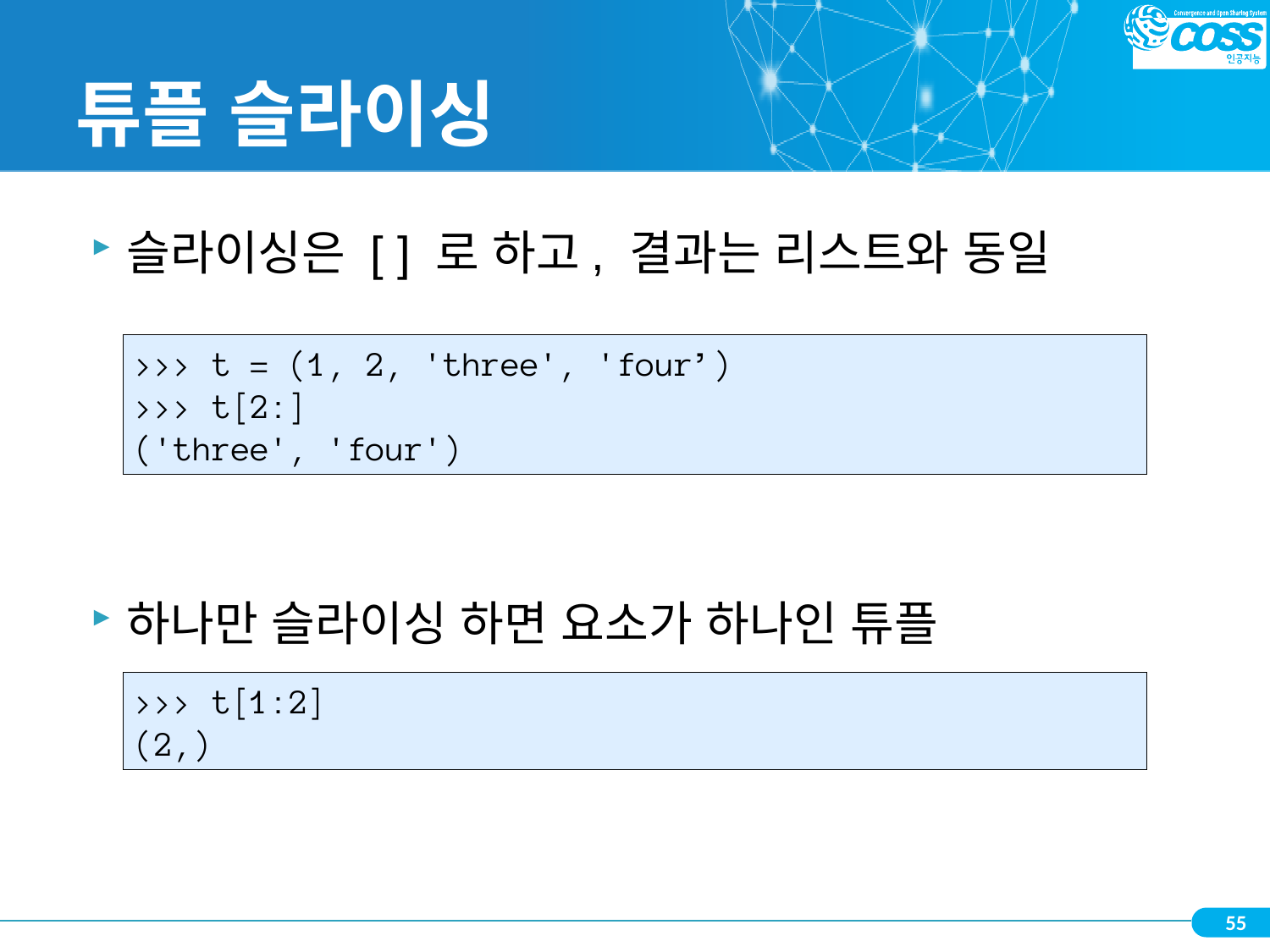

# 튜플 슬라이싱
슬라이싱은 [ ] 로 하고, 결과는 리스트와 동일

하나만 슬라이싱 하면 요소가 하나인 튜플
>>> t = (1, 2, 'three', 'four’)
>>> t[2:]
('three', 'four')
>>> t[1:2]
(2,)